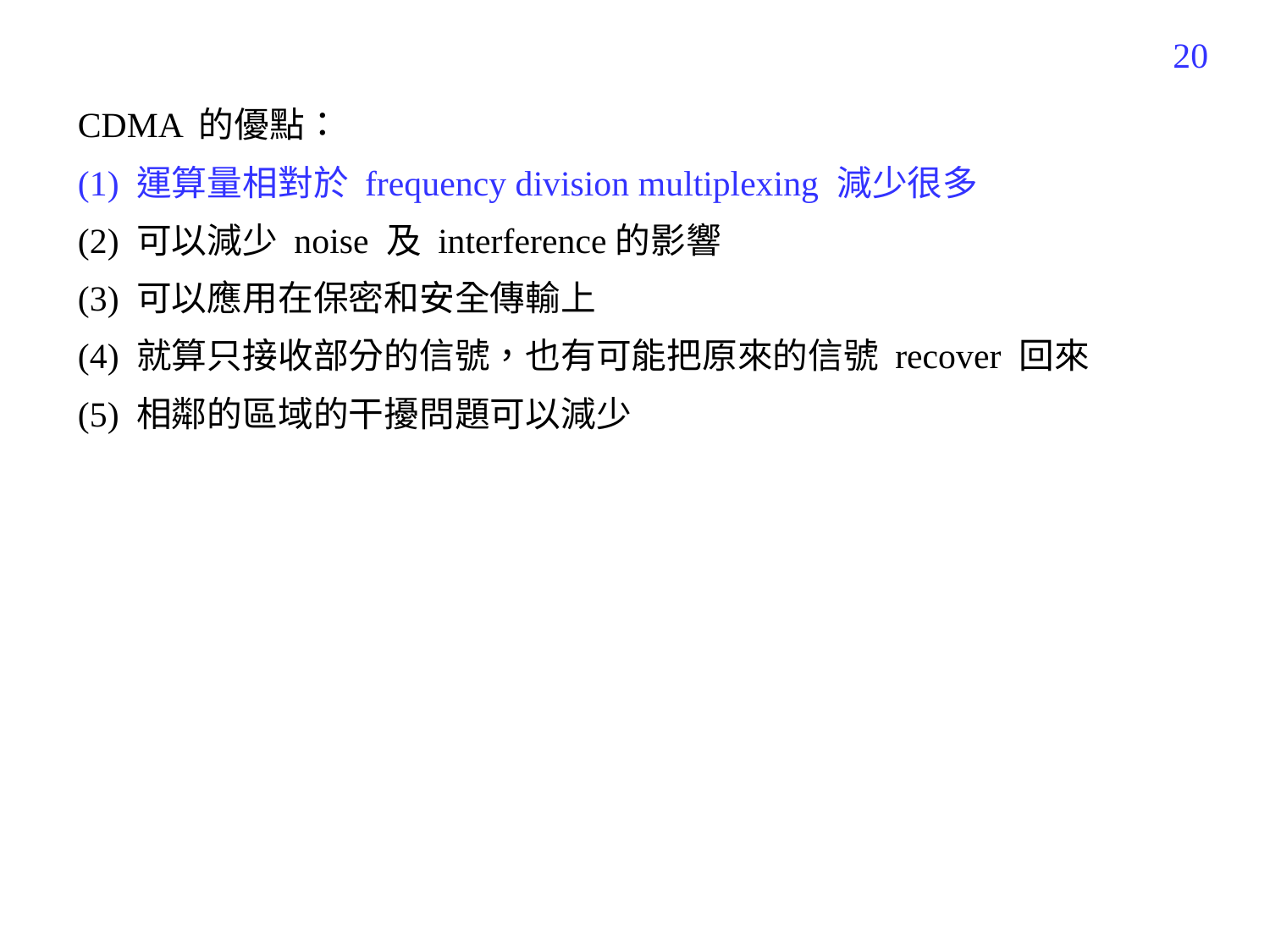

20
CDMA 的優點：
(1) 運算量相對於 frequency division multiplexing 減少很多
(2) 可以減少 noise 及 interference的影響
(3) 可以應用在保密和安全傳輸上
(4) 就算只接收部分的信號，也有可能把原來的信號 recover 回來
(5) 相鄰的區域的干擾問題可以減少